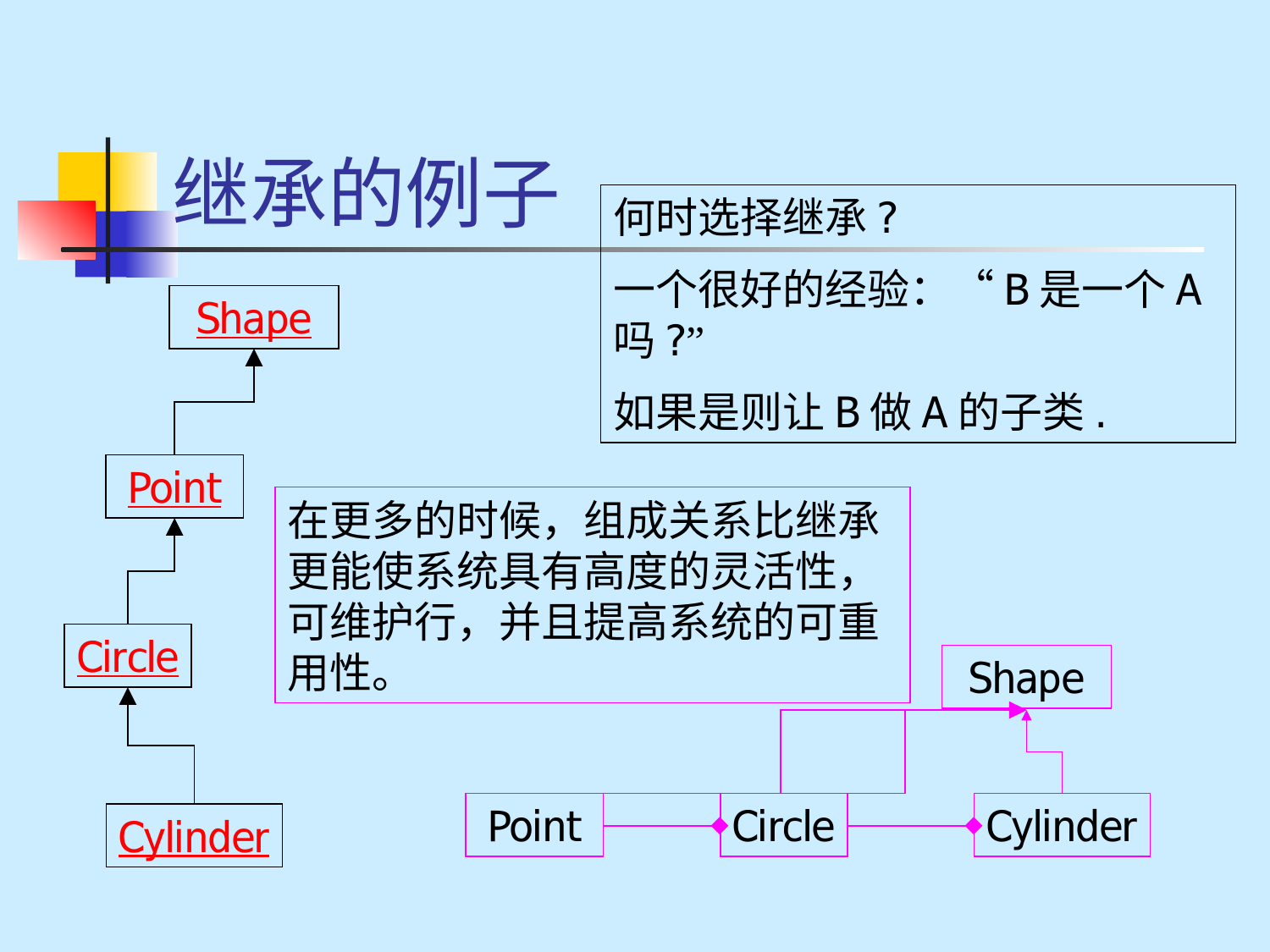

# 继承的例子
何时选择继承?
一个很好的经验：“B是一个A吗?”
如果是则让B做A的子类.
Shape
Point
Circle
Cylinder

在更多的时候，组成关系比继承更能使系统具有高度的灵活性，可维护行，并且提高系统的可重用性。
Shape
Point
Circle
Cylinder
8